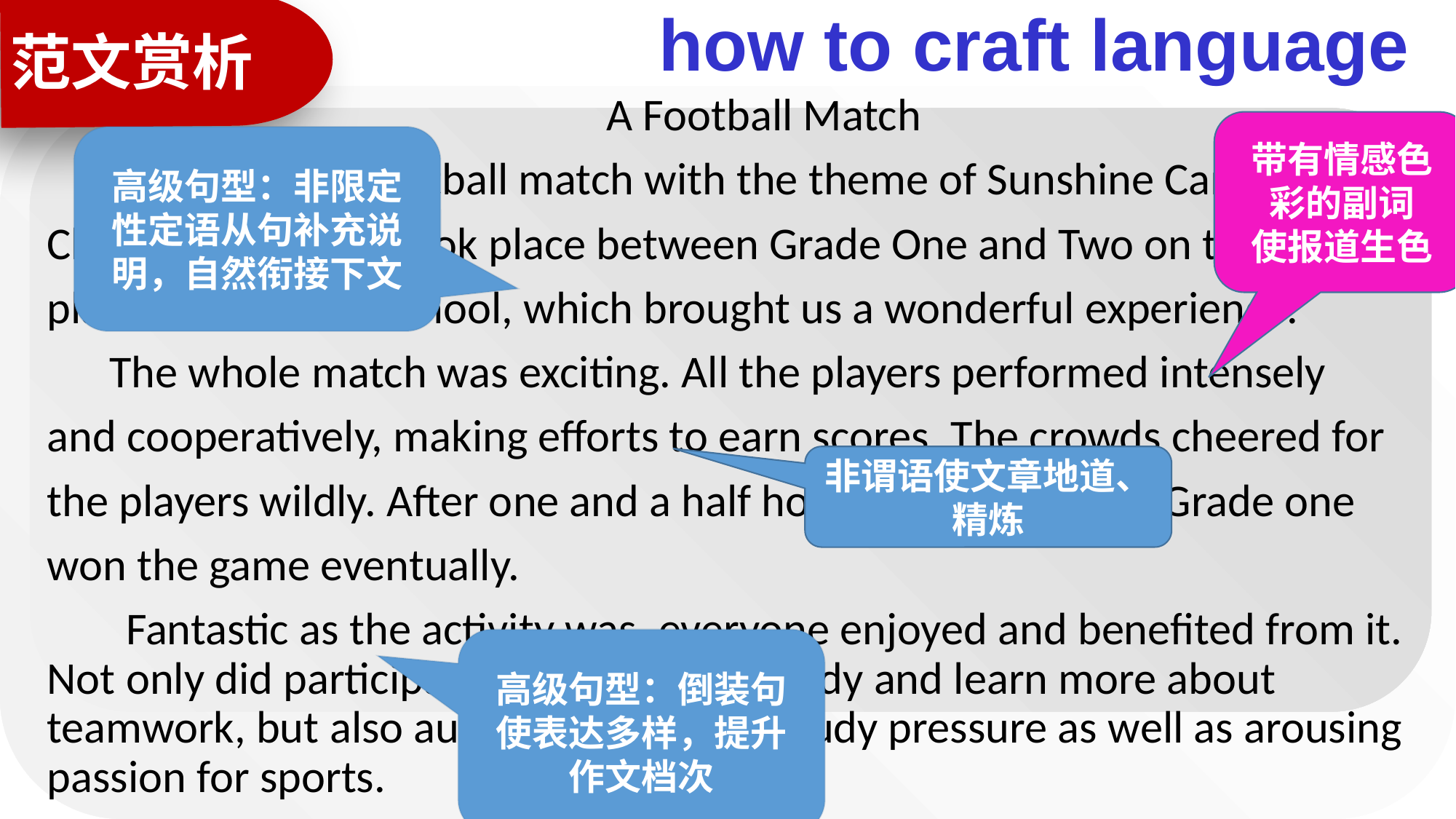

how to craft language
范文赏析

A Football Match
       Last Friday, a football match with the theme of Sunshine Campus,
Charming Football took place between Grade One and Two on the
playground in our school, which brought us a wonderful experience.
      The whole match was exciting. All the players performed intensely
and cooperatively, making efforts to earn scores. The crowds cheered for
the players wildly. After one and a half hours’ fierce fighting, Grade one
won the game eventually.
 Fantastic as the activity was, everyone enjoyed and benefited from it. Not only did participants build up their body and learn more about teamwork, but also audiences released study pressure as well as arousing passion for sports.
带有情感色彩的副词
使报道生色
高级句型：非限定性定语从句补充说明，自然衔接下文

非谓语使文章地道、精炼
高级句型：倒装句使表达多样，提升作文档次
非谓语做状语，各类应用文常用开头